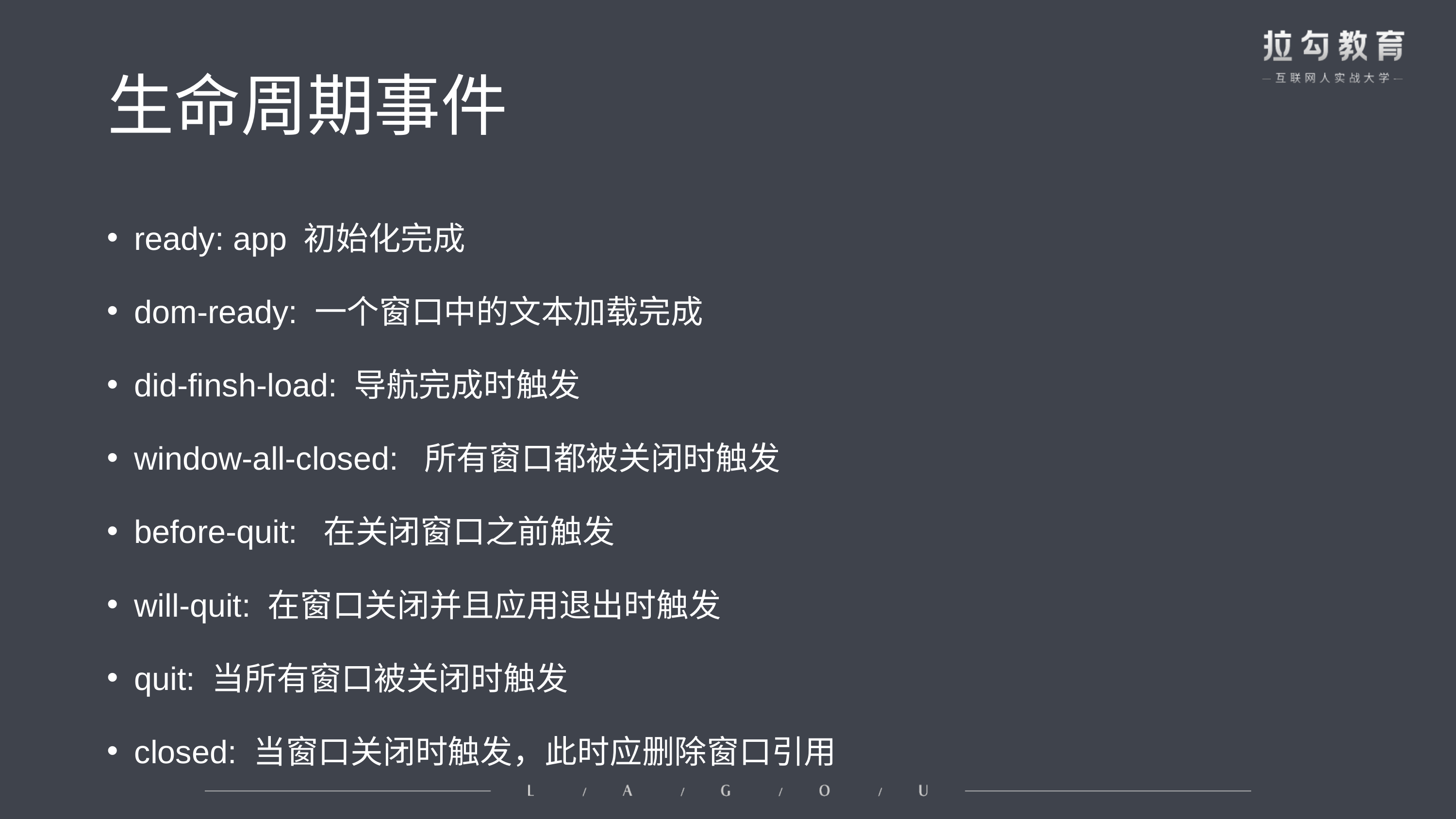

# 生命周期事件
ready: app 初始化完成
dom-ready: 一个窗口中的文本加载完成
did-finsh-load: 导航完成时触发
window-all-closed:  所有窗口都被关闭时触发
before-quit:  在关闭窗口之前触发
will-quit: 在窗口关闭并且应用退出时触发
quit: 当所有窗口被关闭时触发
closed: 当窗口关闭时触发，此时应删除窗口引用